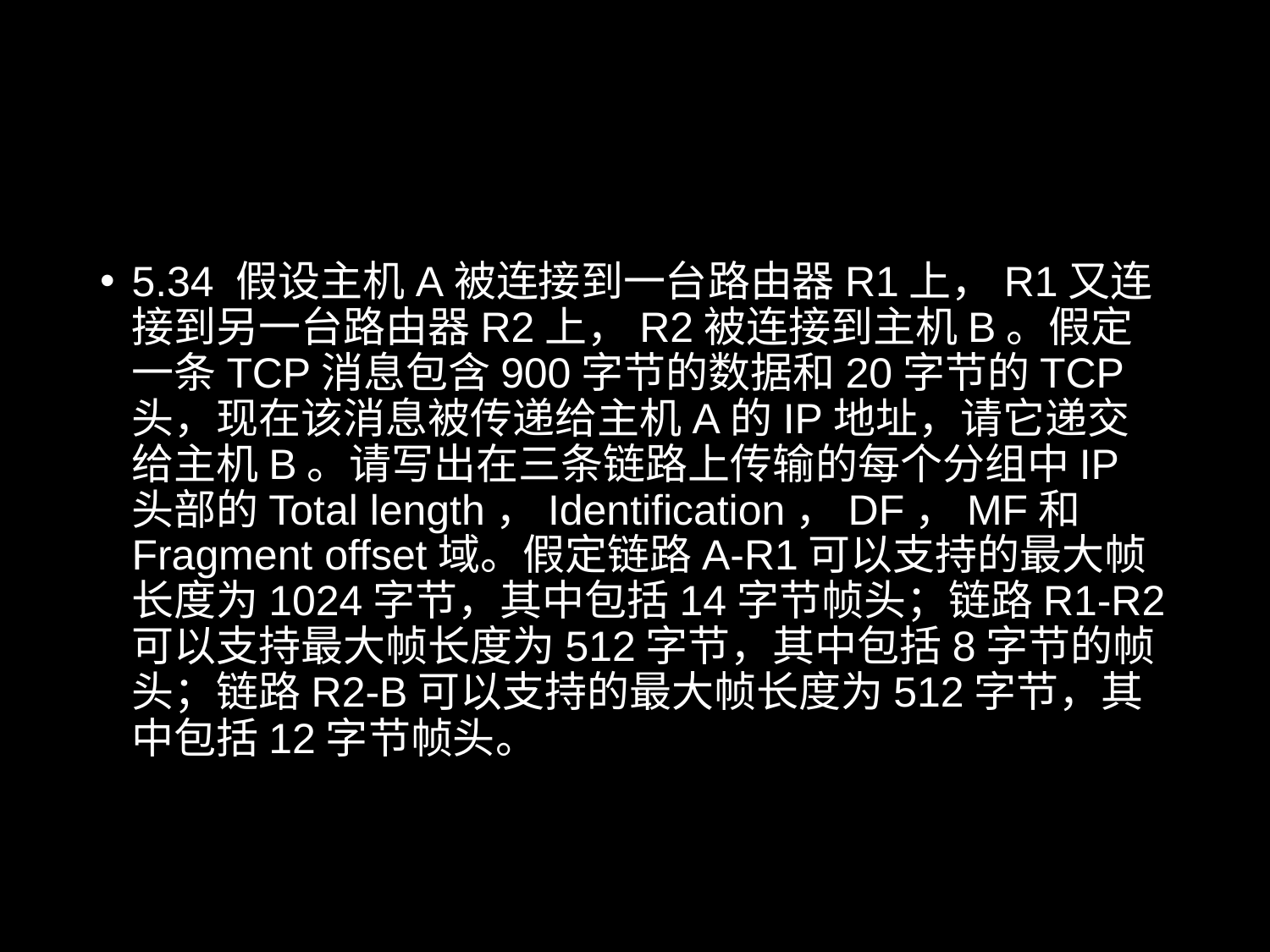

5.34 假设主机A被连接到一台路由器R1上，R1又连接到另一台路由器R2上，R2被连接到主机B。假定一条TCP消息包含900字节的数据和20字节的TCP头，现在该消息被传递给主机A的IP地址，请它递交给主机B。请写出在三条链路上传输的每个分组中IP头部的Total length，Identification，DF，MF和Fragment offset域。假定链路A-R1可以支持的最大帧长度为1024字节，其中包括14字节帧头；链路R1-R2可以支持最大帧长度为512字节，其中包括8字节的帧头；链路R2-B可以支持的最大帧长度为512字节，其中包括12字节帧头。